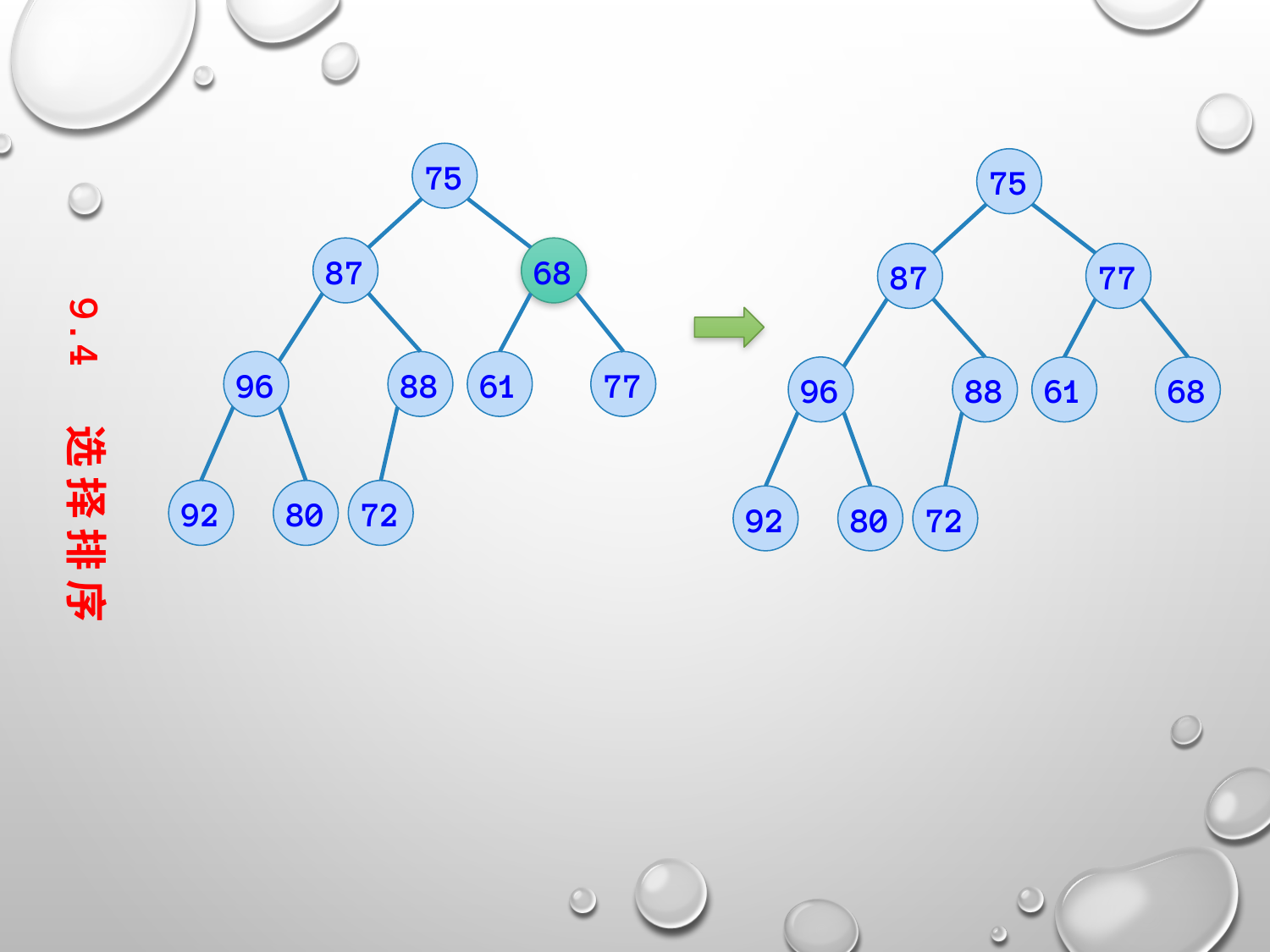

75
87
68
96
88
61
77
92
80
72
75
87
77
96
88
61
68
92
80
72
9.4  选 择 排 序